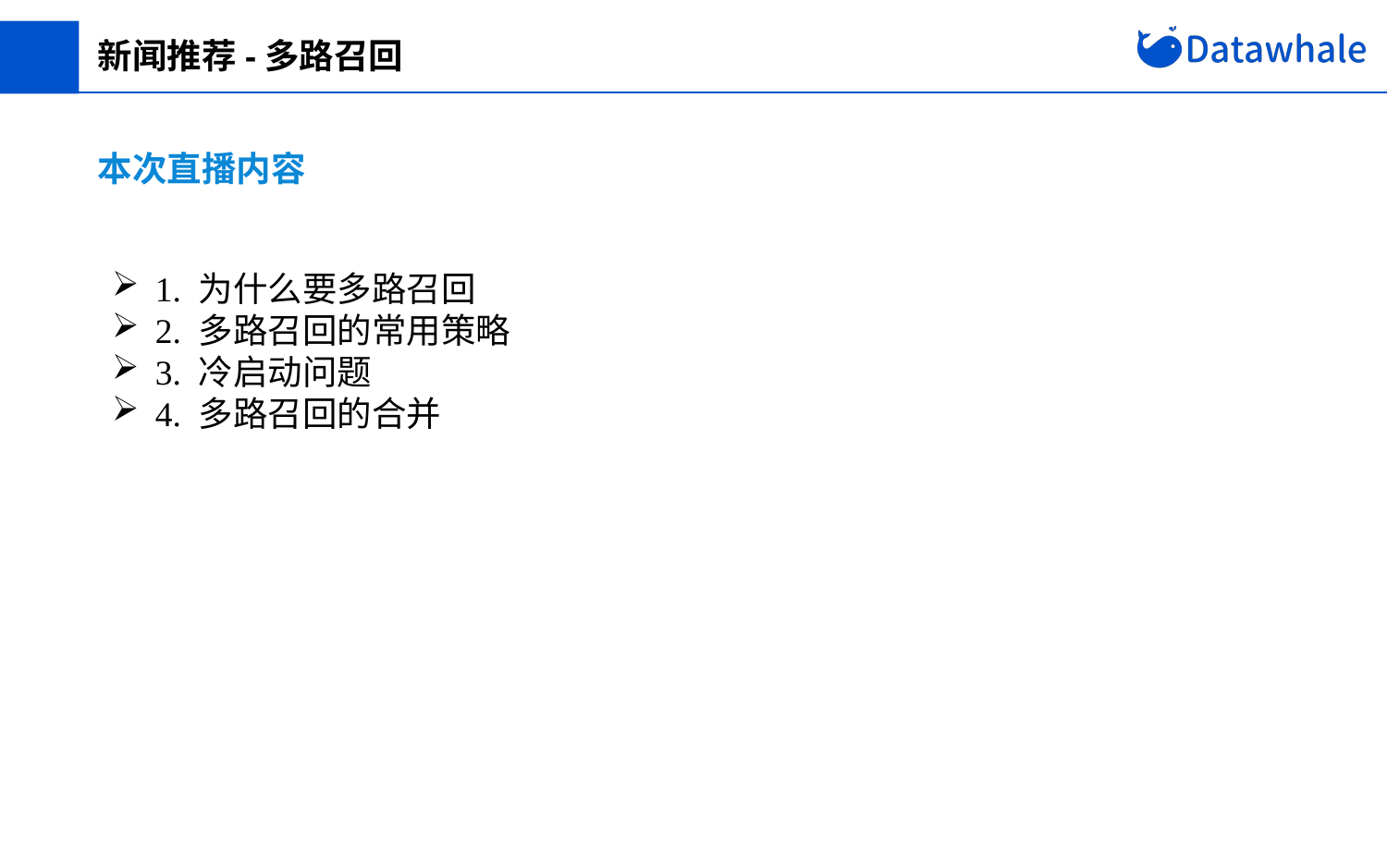

新闻推荐-多路召回
本次直播内容
1. 为什么要多路召回
2. 多路召回的常用策略
3. 冷启动问题
4. 多路召回的合并